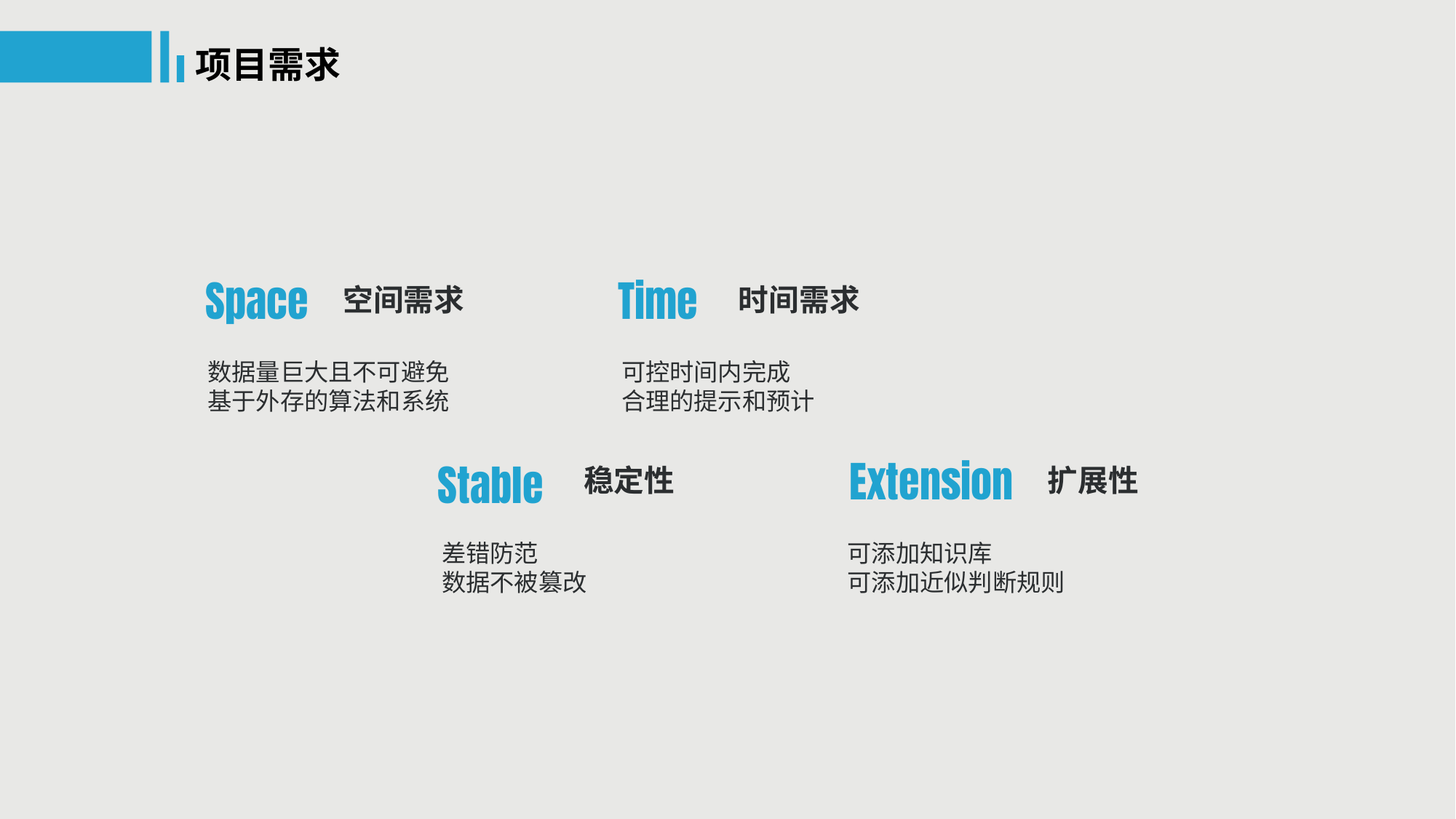

项目需求

Space
Time
空间需求

时间需求

数据量巨大且不可避免
基于外存的算法和系统

可控时间内完成
合理的提示和预计

Extension
Stable
稳定性

扩展性

差错防范
数据不被篡改
可添加知识库
可添加近似判断规则